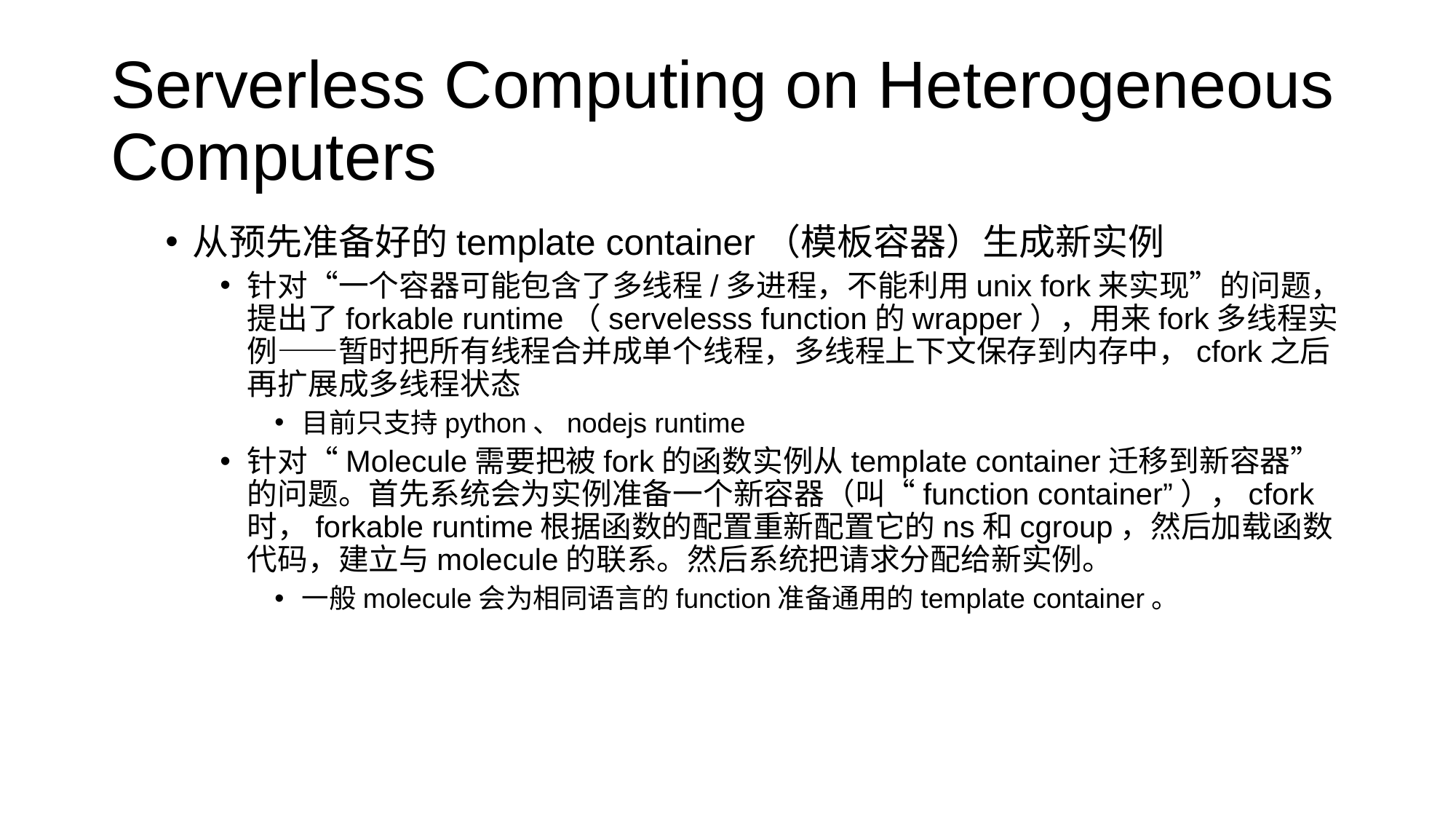

# Serverless Computing on Heterogeneous Computers
从预先准备好的template container（模板容器）生成新实例
针对“一个容器可能包含了多线程/多进程，不能利用unix fork来实现”的问题，提出了forkable runtime（servelesss function的wrapper），用来fork多线程实例——暂时把所有线程合并成单个线程，多线程上下文保存到内存中，cfork之后再扩展成多线程状态
目前只支持python、nodejs runtime
针对“Molecule需要把被fork的函数实例从template container迁移到新容器”的问题。首先系统会为实例准备一个新容器（叫“function container”），cfork时，forkable runtime根据函数的配置重新配置它的ns和cgroup，然后加载函数代码，建立与molecule的联系。然后系统把请求分配给新实例。
一般molecule会为相同语言的function准备通用的template container。